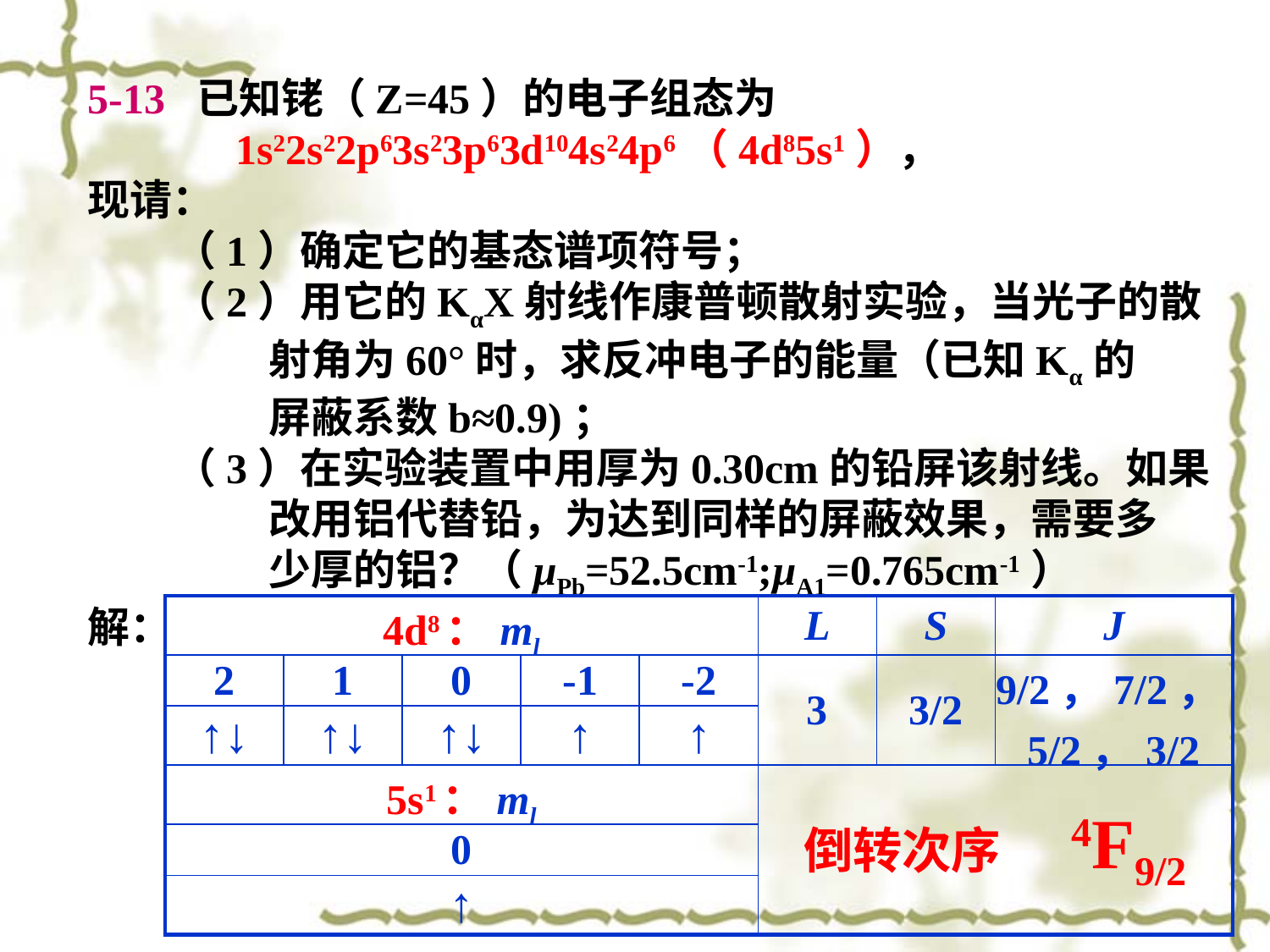

5-13  已知铑（Z=45）的电子组态为
              1s22s22p63s23p63d104s24p6（4d85s1），
现请：
        （1）确定它的基态谱项符号；
        （2）用它的KαX射线作康普顿散射实验，当光子的散
                  射角为60°时，求反冲电子的能量（已知Kα的
                  屏蔽系数b≈0.9)；
        （3）在实验装置中用厚为0.30cm的铅屏该射线。如果
                  改用铝代替铅，为达到同样的屏蔽效果，需要多
                  少厚的铝？（μPb=52.5cm-1;μA1=0.765cm-1）
解：
| 4d8：ml |  |  |  |  | L | S | J |
| --- | --- | --- | --- | --- | --- | --- | --- |
| 2 | 1 | 0 | -1 | -2 | 3 | 3/2 | 9/2，7/2，5/2，3/2 |
| ↑↓ | ↑↓ | ↑↓ | ↑ | ↑ |  |  |  |
| 5s1：ml |  |  |  |  | 倒转次序 4F9/2 |  |  |
| 0 |  |  |  |  |  |  |  |
| ↑ |  |  |  |  |  |  |  |